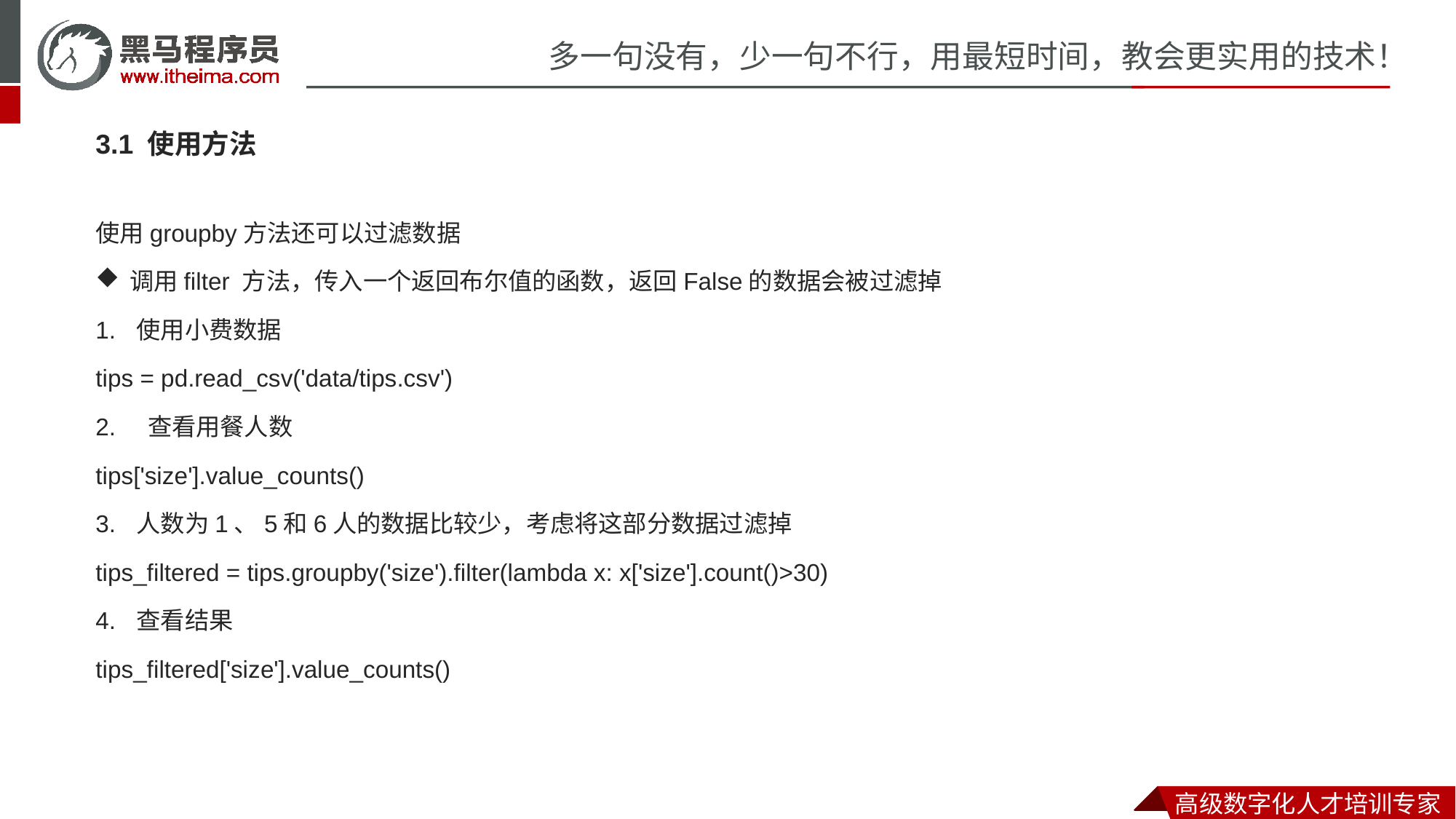

3.1 使用方法
使用groupby方法还可以过滤数据
调用filter 方法，传入一个返回布尔值的函数，返回False的数据会被过滤掉
使用小费数据
tips = pd.read_csv('data/tips.csv')
 查看用餐人数
tips['size'].value_counts()
人数为1、5和6人的数据比较少，考虑将这部分数据过滤掉
tips_filtered = tips.groupby('size').filter(lambda x: x['size'].count()>30)
查看结果
tips_filtered['size'].value_counts()